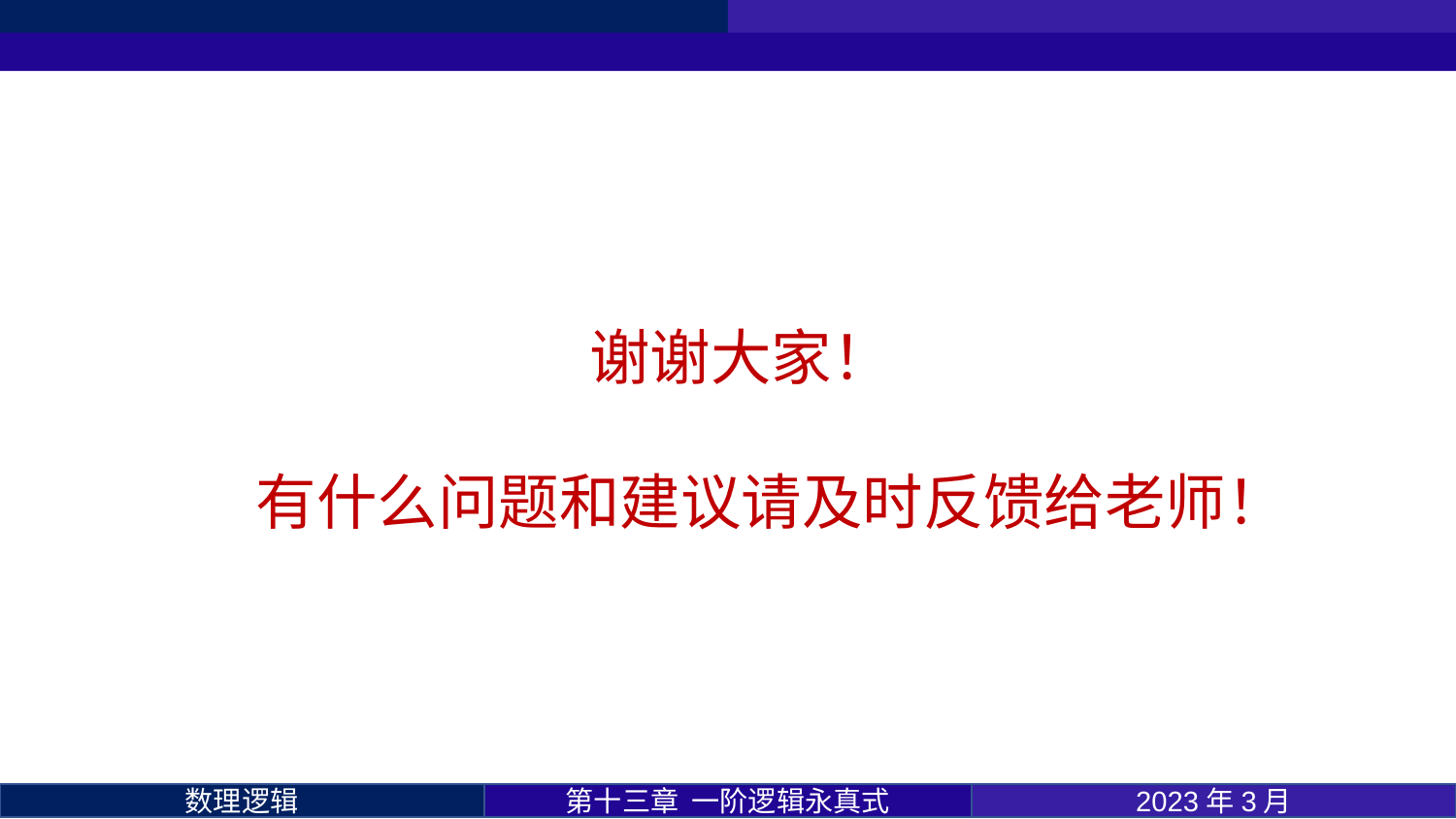

谢谢大家！
有什么问题和建议请及时反馈给老师！
第十三章  一阶逻辑永真式
2023年3月
数理逻辑